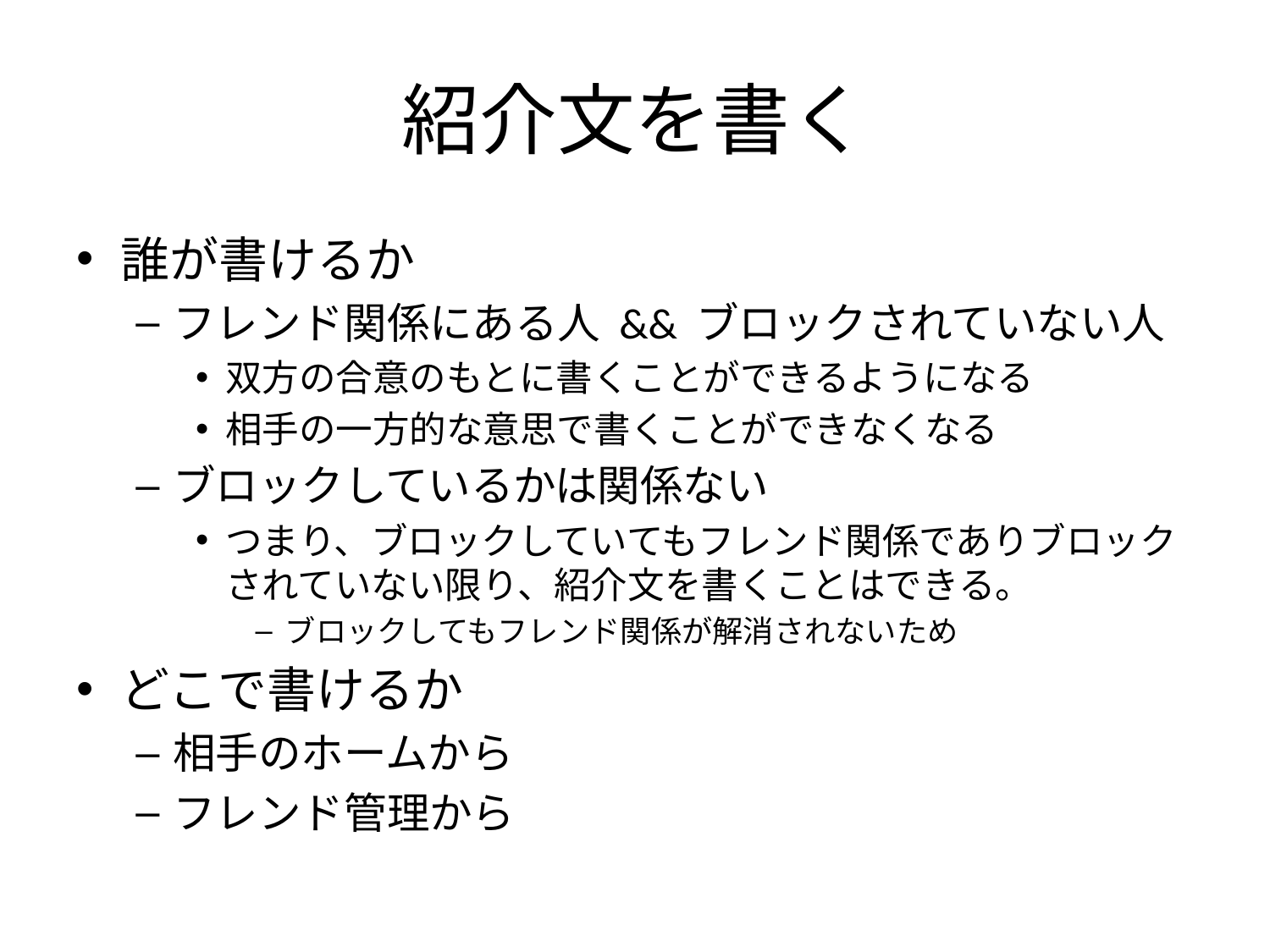

# 紹介文を書く
誰が書けるか
フレンド関係にある人 && ブロックされていない人
双方の合意のもとに書くことができるようになる
相手の一方的な意思で書くことができなくなる
ブロックしているかは関係ない
つまり、ブロックしていてもフレンド関係でありブロックされていない限り、紹介文を書くことはできる。
ブロックしてもフレンド関係が解消されないため
どこで書けるか
相手のホームから
フレンド管理から